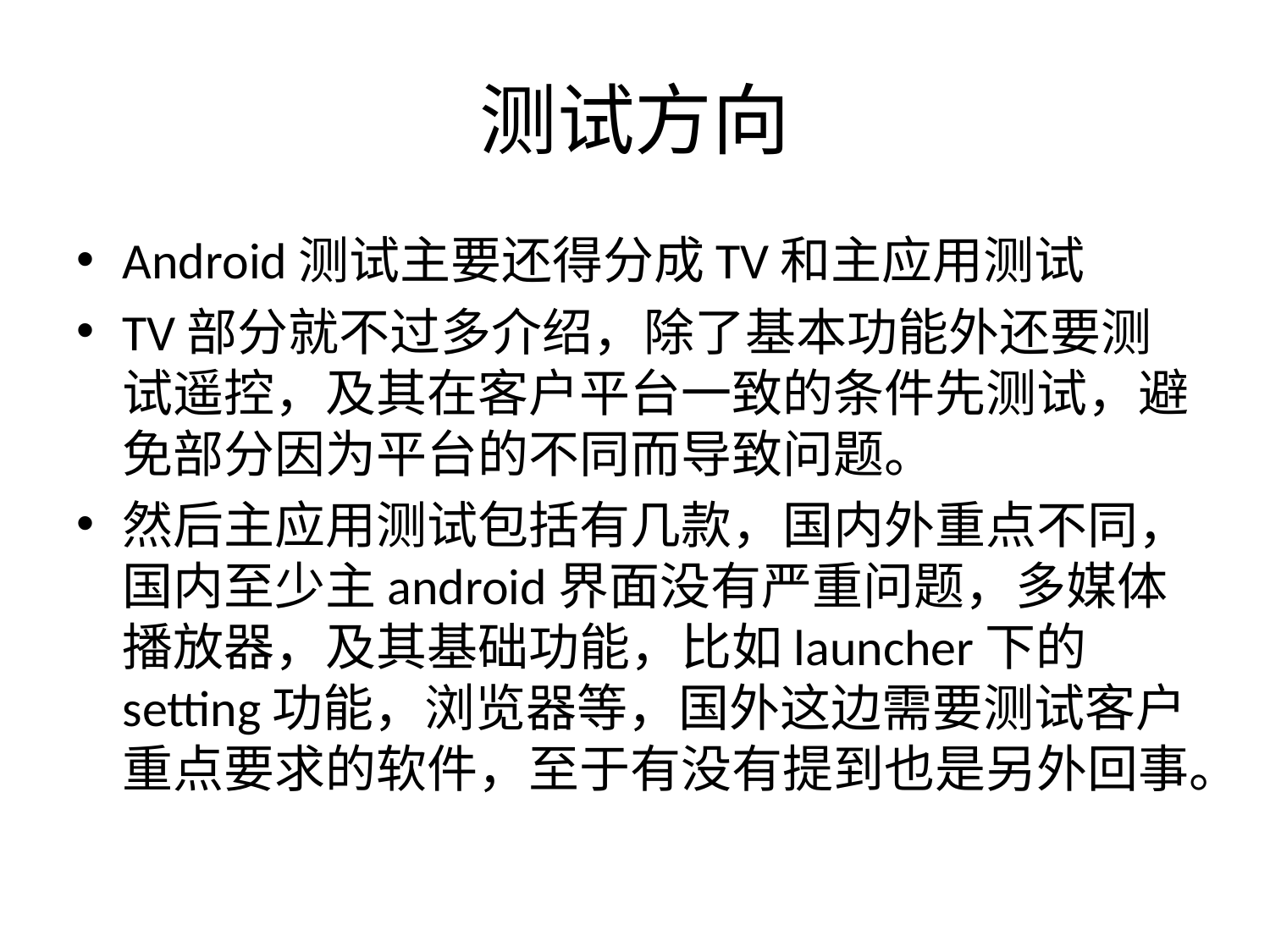

# 测试方向
Android测试主要还得分成TV和主应用测试
TV部分就不过多介绍，除了基本功能外还要测试遥控，及其在客户平台一致的条件先测试，避免部分因为平台的不同而导致问题。
然后主应用测试包括有几款，国内外重点不同，国内至少主android界面没有严重问题，多媒体播放器，及其基础功能，比如launcher下的setting功能，浏览器等，国外这边需要测试客户重点要求的软件，至于有没有提到也是另外回事。